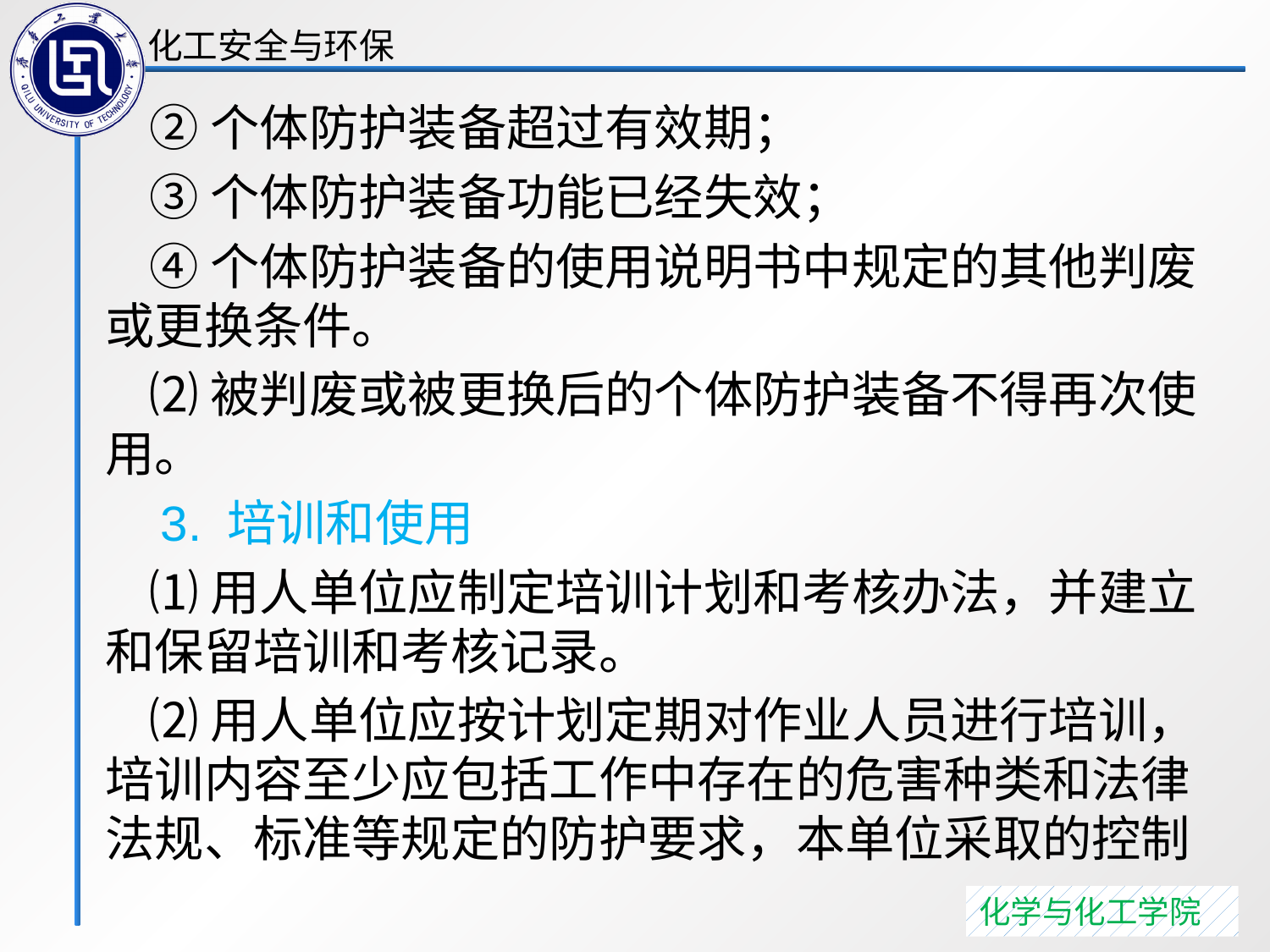

②个体防护装备超过有效期；
    ③个体防护装备功能已经失效；
    ④个体防护装备的使用说明书中规定的其他判废或更换条件。
    ⑵被判废或被更换后的个体防护装备不得再次使用。
    3. 培训和使用
    ⑴用人单位应制定培训计划和考核办法，并建立和保留培训和考核记录。
    ⑵用人单位应按计划定期对作业人员进行培训，培训内容至少应包括工作中存在的危害种类和法律法规、标准等规定的防护要求，本单位采取的控制